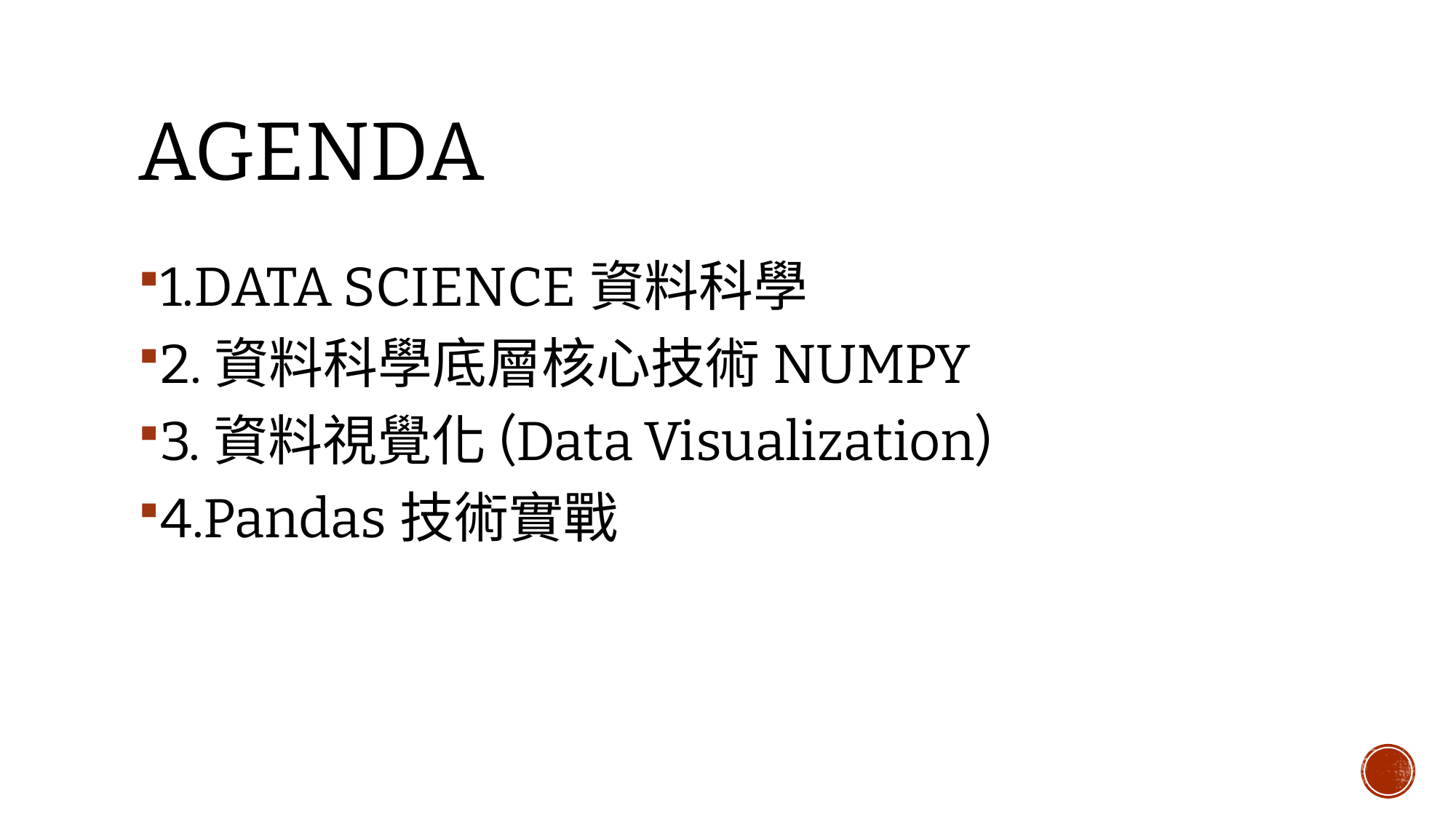

# AGENDA
1.DATA SCIENCE資料科學
2.資料科學底層核心技術NUMPY
3.資料視覺化(Data Visualization)
4.Pandas技術實戰